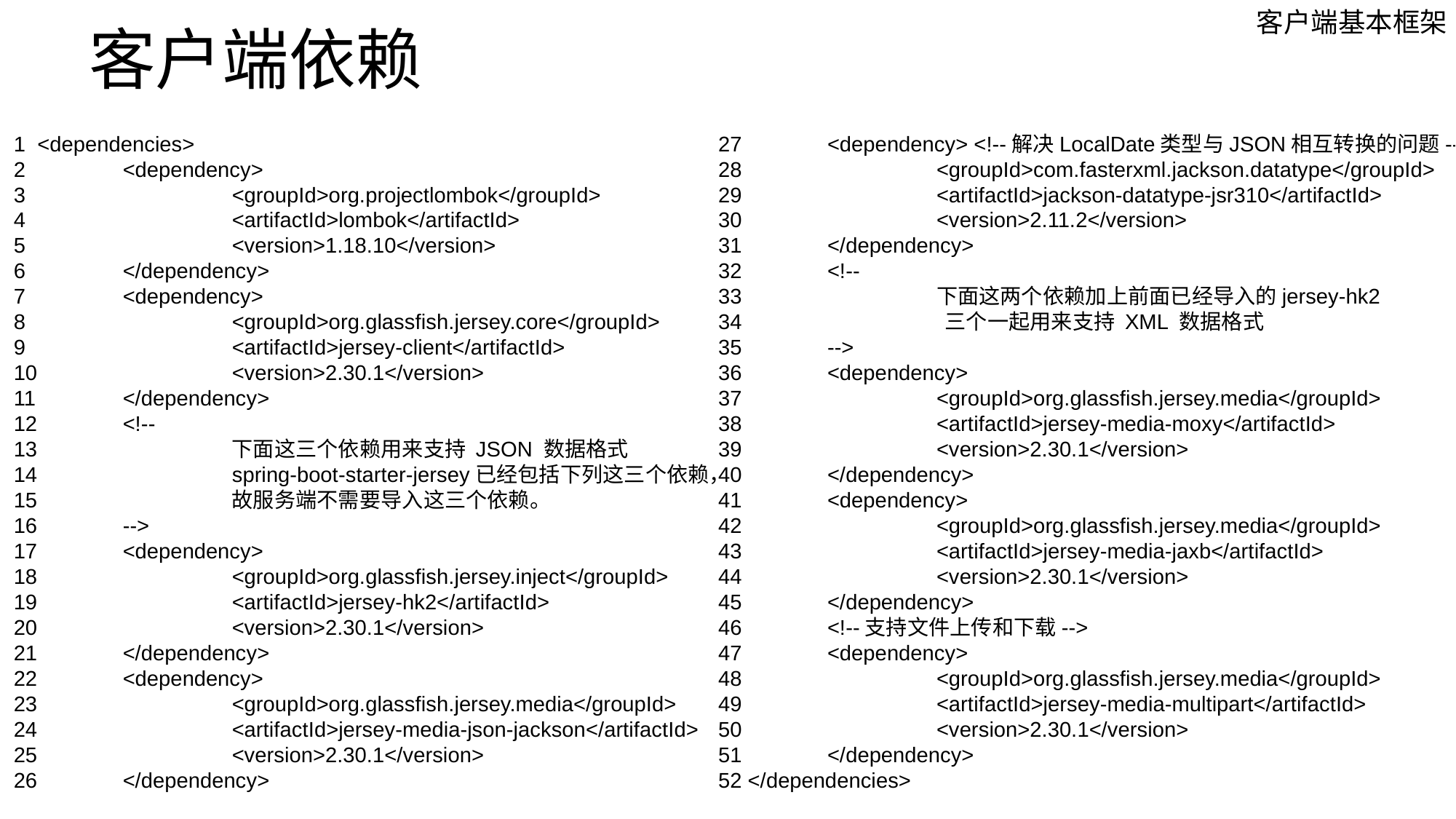

# 客户端依赖
客户端基本框架
1  <dependencies>
2  	<dependency>
3  		<groupId>org.projectlombok</groupId>
4  		<artifactId>lombok</artifactId>
5  		<version>1.18.10</version>
6  	</dependency>
7  	<dependency>
8  		<groupId>org.glassfish.jersey.core</groupId>
9  		<artifactId>jersey-client</artifactId>
10 		<version>2.30.1</version>
11 	</dependency>
12 	<!--
13 		下面这三个依赖用来支持 JSON 数据格式
14 		spring-boot-starter-jersey已经包括下列这三个依赖，
15 		故服务端不需要导入这三个依赖。
16 	-->
17 	<dependency>
18 		<groupId>org.glassfish.jersey.inject</groupId>
19 		<artifactId>jersey-hk2</artifactId>
20 		<version>2.30.1</version>
21 	</dependency>
22 	<dependency>
23 		<groupId>org.glassfish.jersey.media</groupId>
24 		<artifactId>jersey-media-json-jackson</artifactId>
25 		<version>2.30.1</version>
26 	</dependency>
27 	<dependency> <!--解决LocalDate类型与JSON相互转换的问题-->
28 		<groupId>com.fasterxml.jackson.datatype</groupId>
29 		<artifactId>jackson-datatype-jsr310</artifactId>
30 		<version>2.11.2</version>
31 	</dependency>
32 	<!--
33 		下面这两个依赖加上前面已经导入的jersey-hk2
34                                 三个一起用来支持 XML 数据格式
35 	-->
36 	<dependency>
37 		<groupId>org.glassfish.jersey.media</groupId>
38 		<artifactId>jersey-media-moxy</artifactId>
39 		<version>2.30.1</version>
40 	</dependency>
41 	<dependency>
42 		<groupId>org.glassfish.jersey.media</groupId>
43 		<artifactId>jersey-media-jaxb</artifactId>
44 		<version>2.30.1</version>
45 	</dependency>
46 	<!--支持文件上传和下载-->
47 	<dependency>
48 		<groupId>org.glassfish.jersey.media</groupId>
49 		<artifactId>jersey-media-multipart</artifactId>
50 		<version>2.30.1</version>
51 	</dependency>
52 </dependencies>